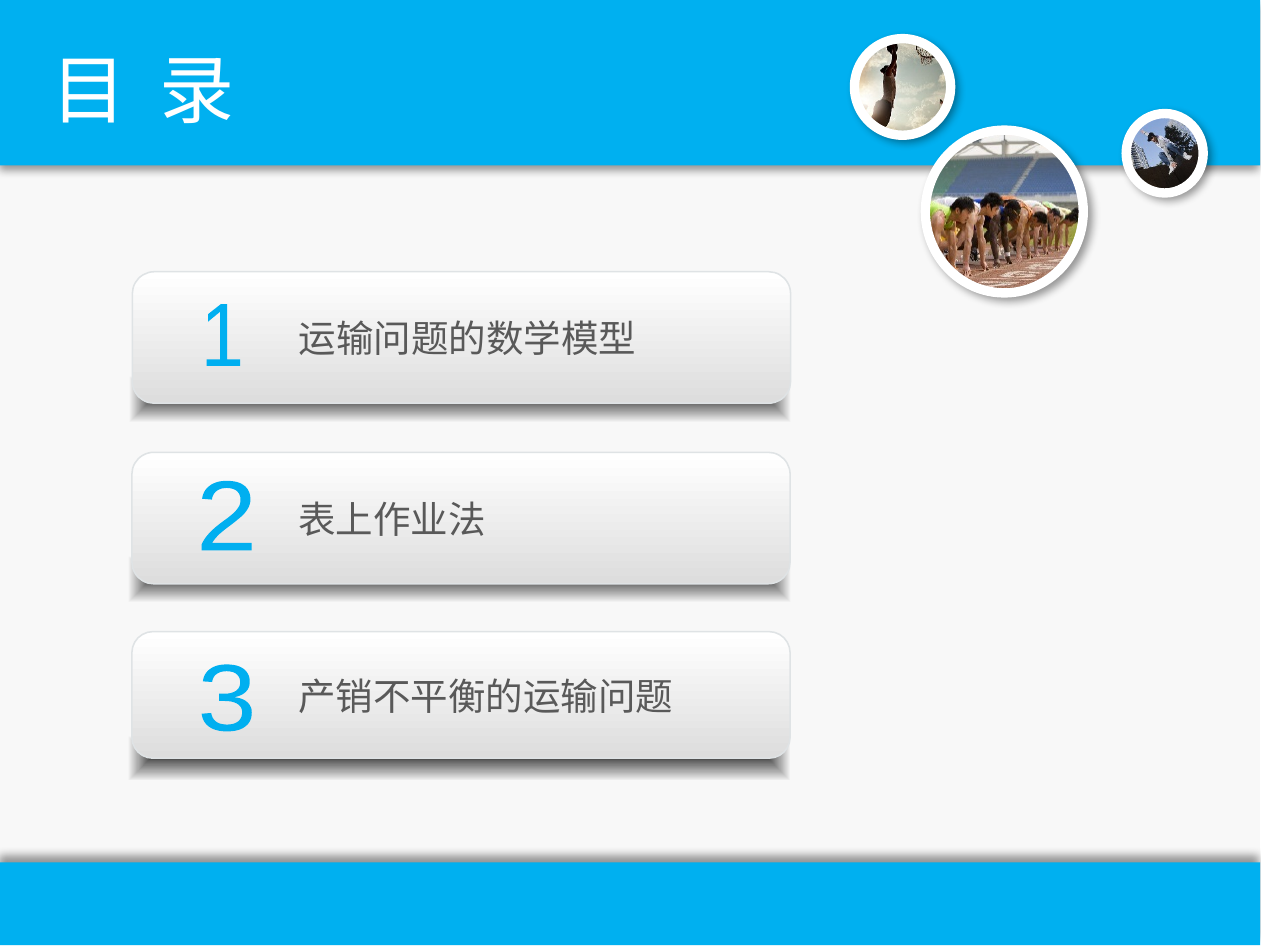

目  录

      运输问题的数学模型
1

      表上作业法
2

       产销不平衡的运输问题
3